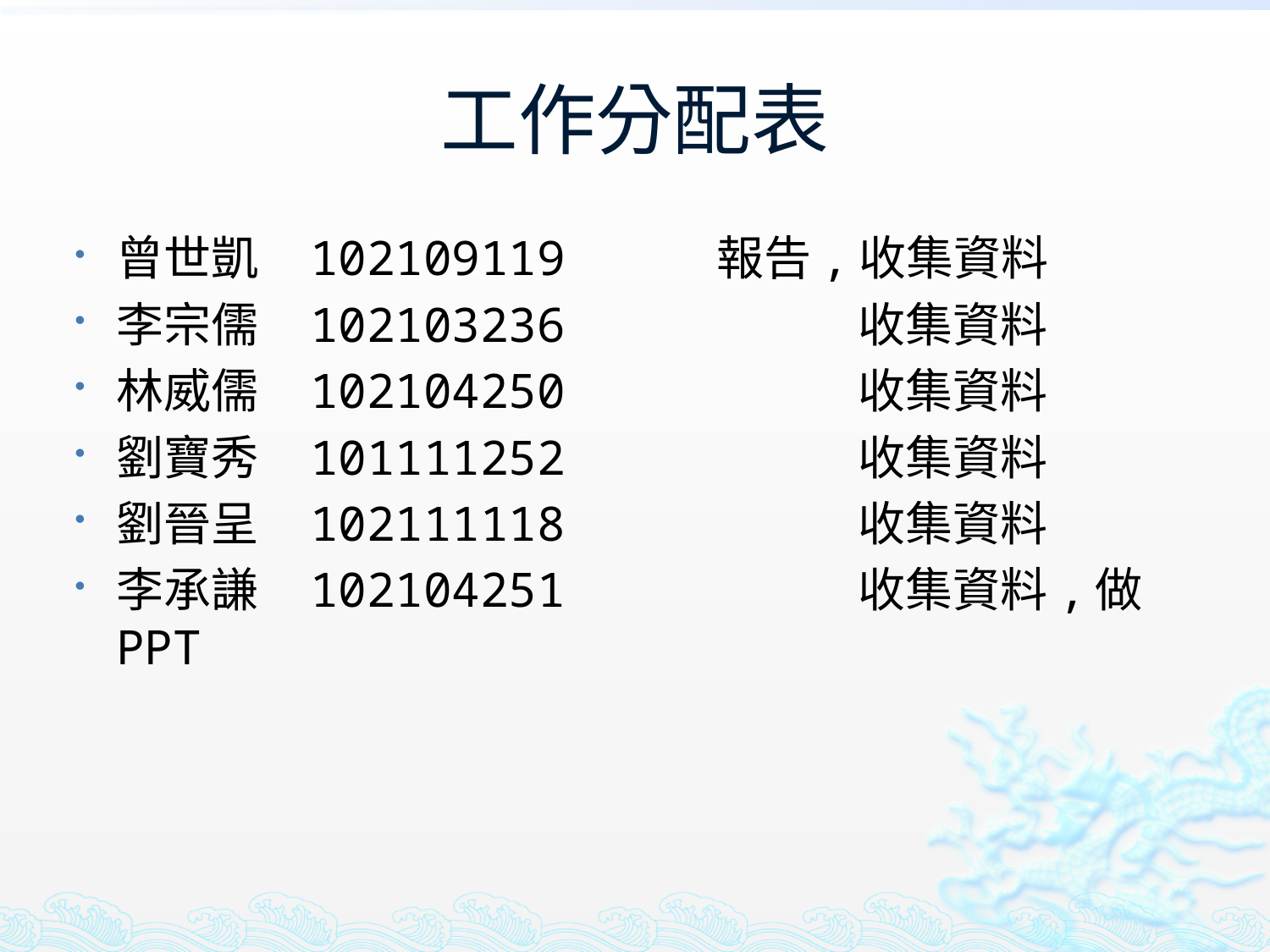

# 工作分配表
曾世凱    102109119     報告,收集資料
李宗儒    102103236          收集資料
林威儒    102104250          收集資料
劉寶秀    101111252          收集資料
劉晉呈    102111118          收集資料
李承謙    102104251          收集資料,做PPT